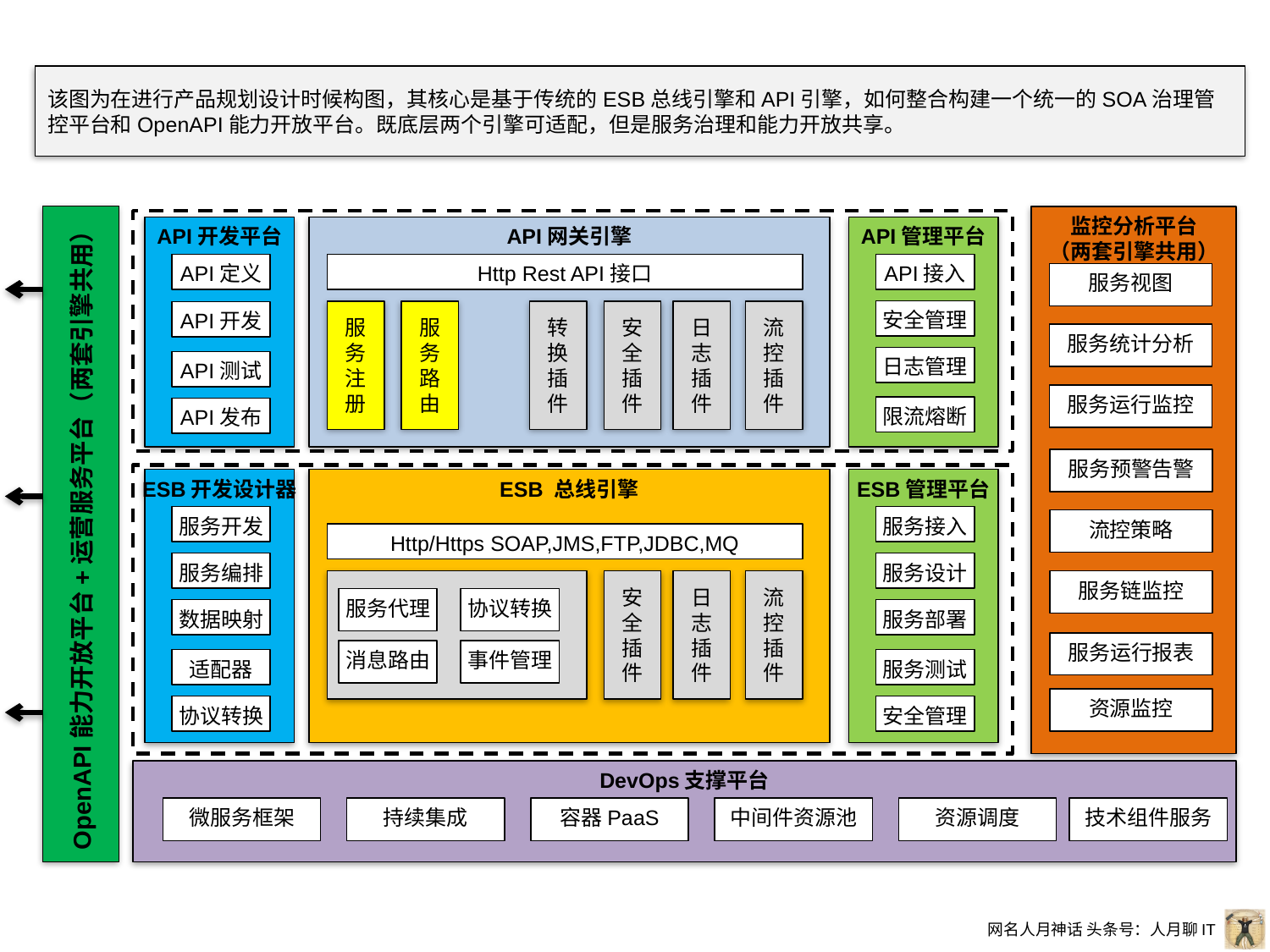

该图为在进行产品规划设计时候构图，其核心是基于传统的ESB总线引擎和API引擎，如何整合构建一个统一的SOA治理管控平台和OpenAPI能力开放平台。既底层两个引擎可适配，但是服务治理和能力开放共享。
OpenAPI能力开放平台+运营服务平台（两套引擎共用）
监控分析平台
（两套引擎共用）

API开发平台
API网关引擎
API管理平台
API定义
API接入
Http Rest API接口
服务视图
安全管理
服
务
注
册
服
务
路
由
转
换
插
件
安
全
插
件
日
志
插
件
流
控
插
件
API开发
服务统计分析
日志管理
API测试
服务运行监控
限流熔断
API发布
服务预警告警

ESB开发设计器
ESB 总线引擎
ESB管理平台
服务开发
服务接入
流控策略
Http/Https SOAP,JMS,FTP,JDBC,MQ
服务编排
服务设计

安
全
插
件
日
志
插
件
流
控
插
件
服务链监控
服务代理
协议转换
数据映射
服务部署
服务运行报表
消息路由
事件管理
适配器
服务测试
资源监控
协议转换
安全管理
DevOps支撑平台
微服务框架
持续集成
容器PaaS
中间件资源池
资源调度
技术组件服务